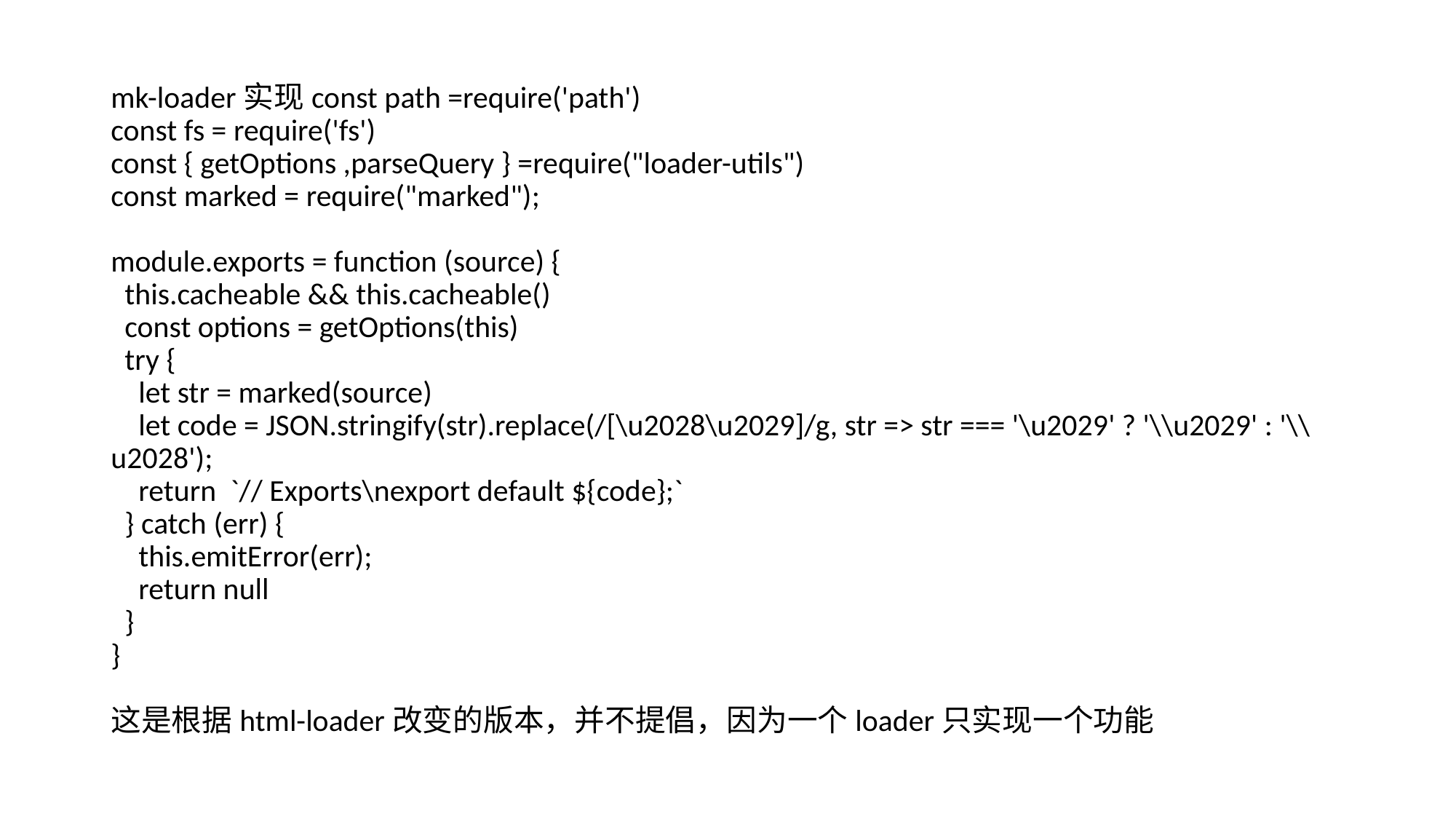

# mk-loader实现const path =require('path') const fs = require('fs') const { getOptions ,parseQuery } =require("loader-utils") const marked = require("marked"); module.exports = function (source) { this.cacheable && this.cacheable() const options = getOptions(this) try { let str = marked(source) let code = JSON.stringify(str).replace(/[\u2028\u2029]/g, str => str === '\u2029' ? '\\u2029' : '\\u2028'); return  `// Exports\nexport default ${code};` } catch (err) { this.emitError(err); return null } } 这是根据html-loader改变的版本，并不提倡，因为一个loader只实现一个功能